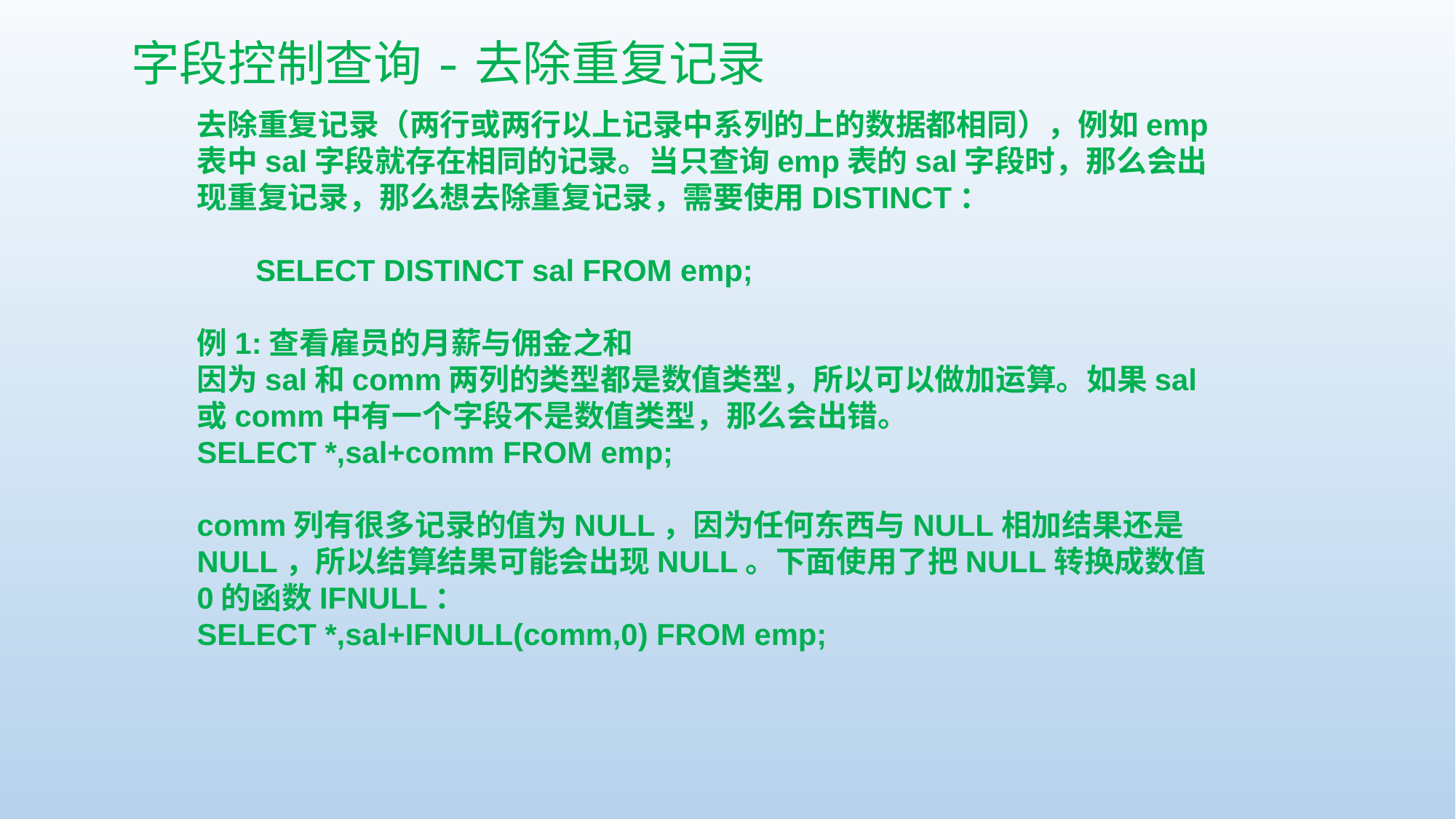

字段控制查询-去除重复记录
去除重复记录（两行或两行以上记录中系列的上的数据都相同），例如emp表中sal字段就存在相同的记录。当只查询emp表的sal字段时，那么会出现重复记录，那么想去除重复记录，需要使用DISTINCT：

       SELECT DISTINCT sal FROM emp;

例1:查看雇员的月薪与佣金之和
因为sal和comm两列的类型都是数值类型，所以可以做加运算。如果sal或comm中有一个字段不是数值类型，那么会出错。
SELECT *,sal+comm FROM emp;

comm列有很多记录的值为NULL，因为任何东西与NULL相加结果还是NULL，所以结算结果可能会出现NULL。下面使用了把NULL转换成数值0的函数IFNULL：
SELECT *,sal+IFNULL(comm,0) FROM emp;